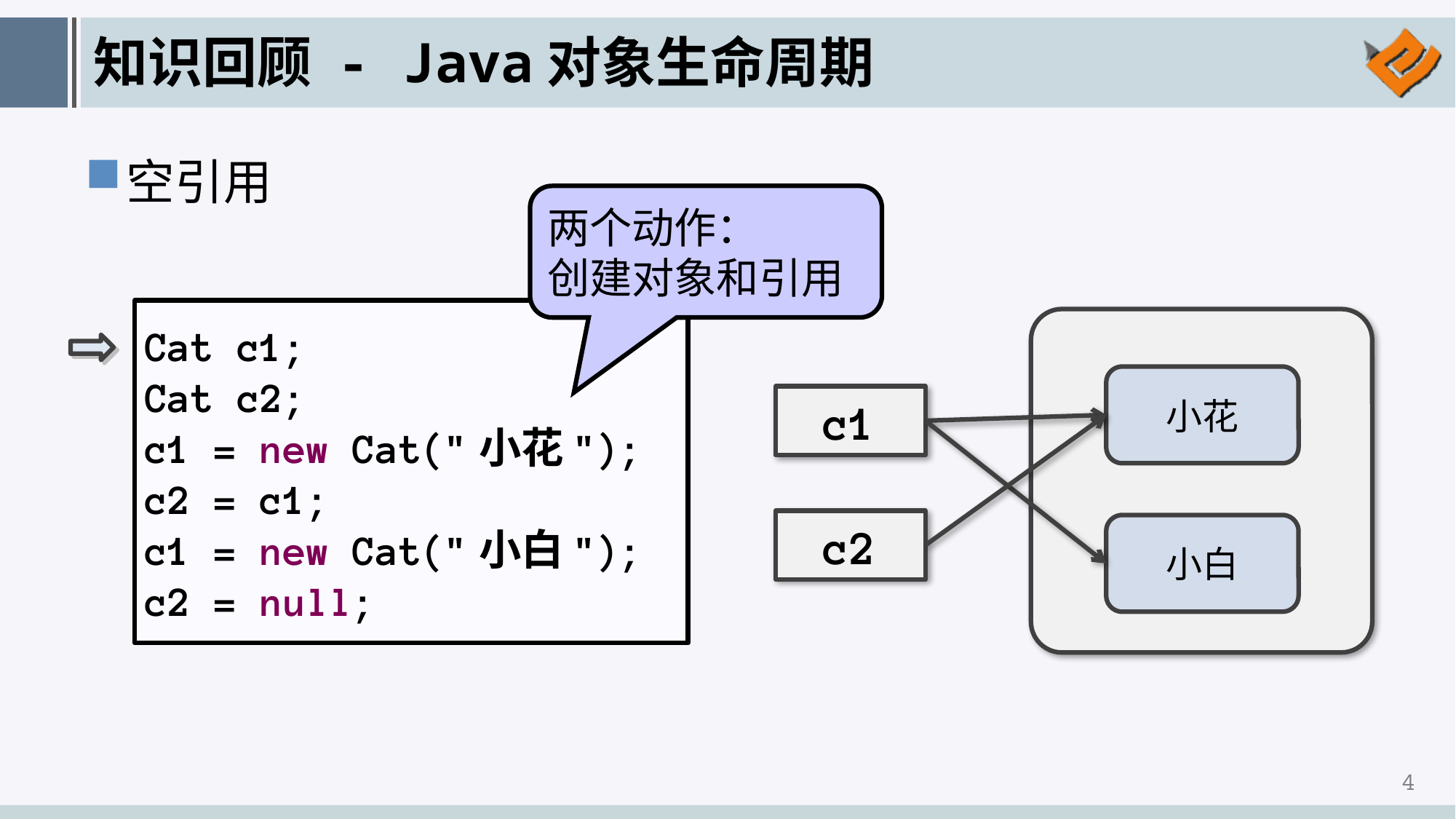

# 知识回顾 - Java对象生命周期
空引用
两个动作：
创建对象和引用
Cat c1;
Cat c2;
c1 = new Cat("小花");
c2 = c1;
c1 = new Cat("小白");
c2 = null;

小花
c1
c2
小白